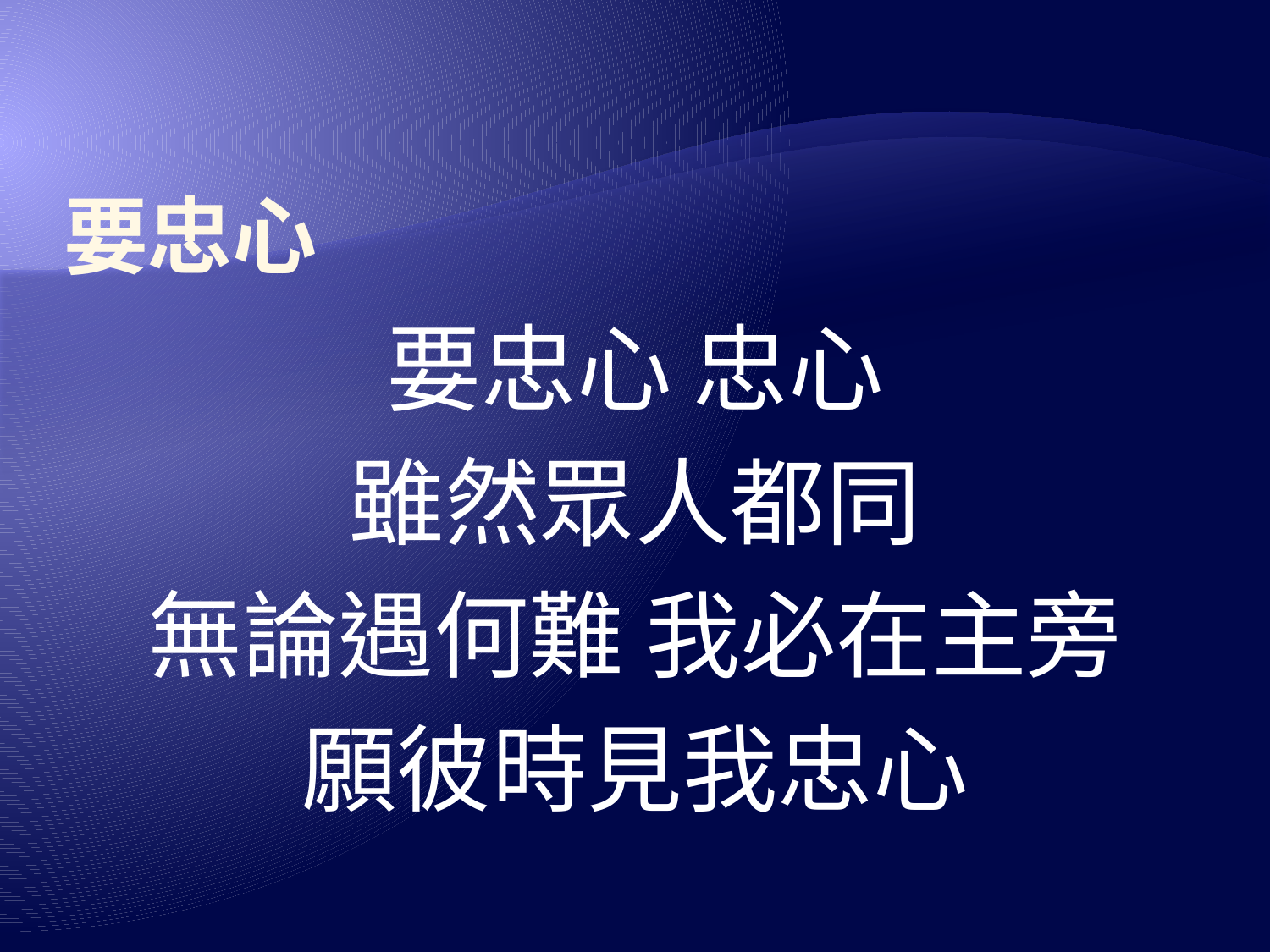

# 要忠心
要忠心 忠心
雖然眾人都同
無論遇何難 我必在主旁
願彼時見我忠心